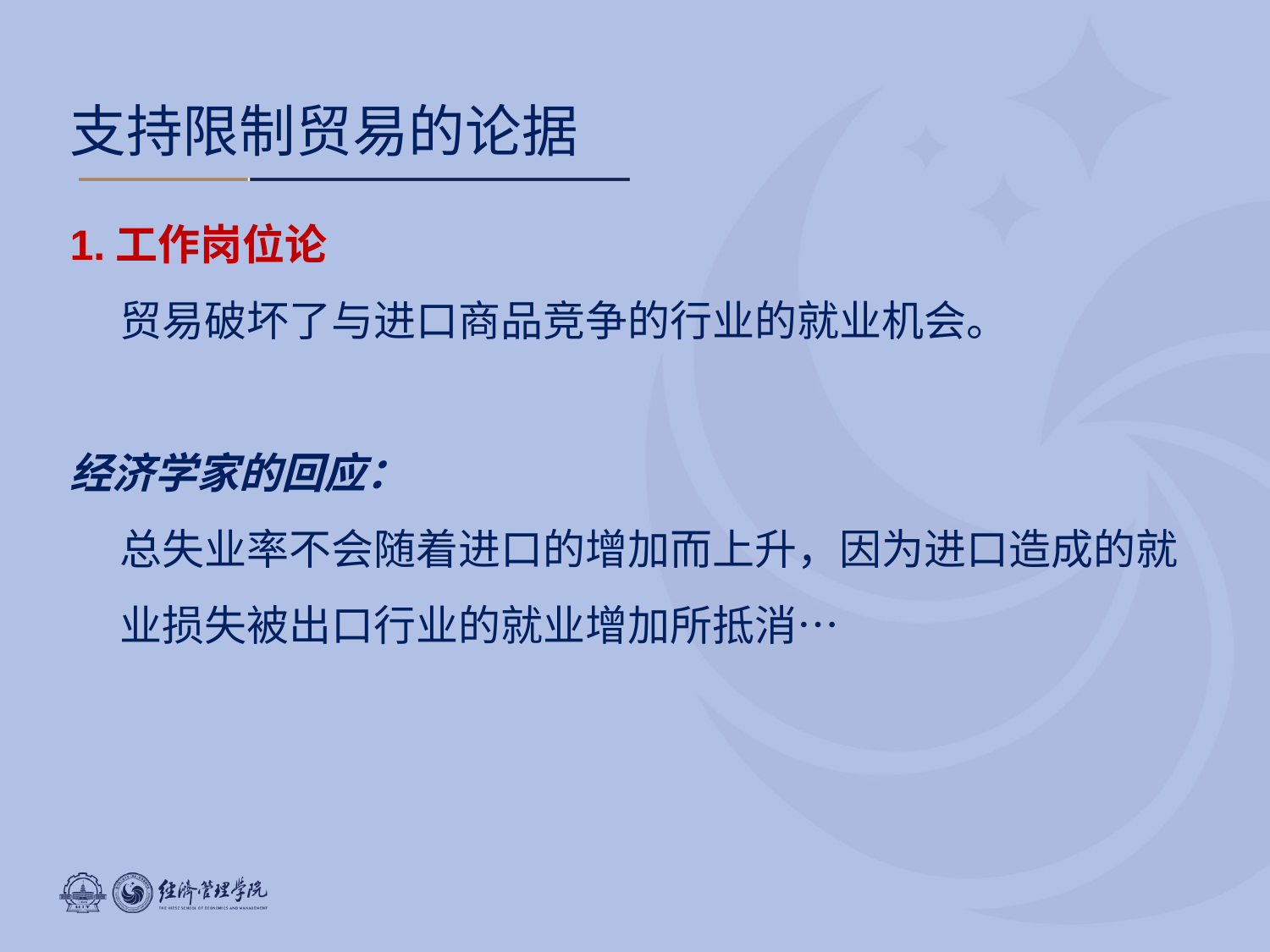

支持限制贸易的论据
1.工作岗位论
贸易破坏了与进口商品竞争的行业的就业机会。

经济学家的回应：
总失业率不会随着进口的增加而上升，因为进口造成的就业损失被出口行业的就业增加所抵消…